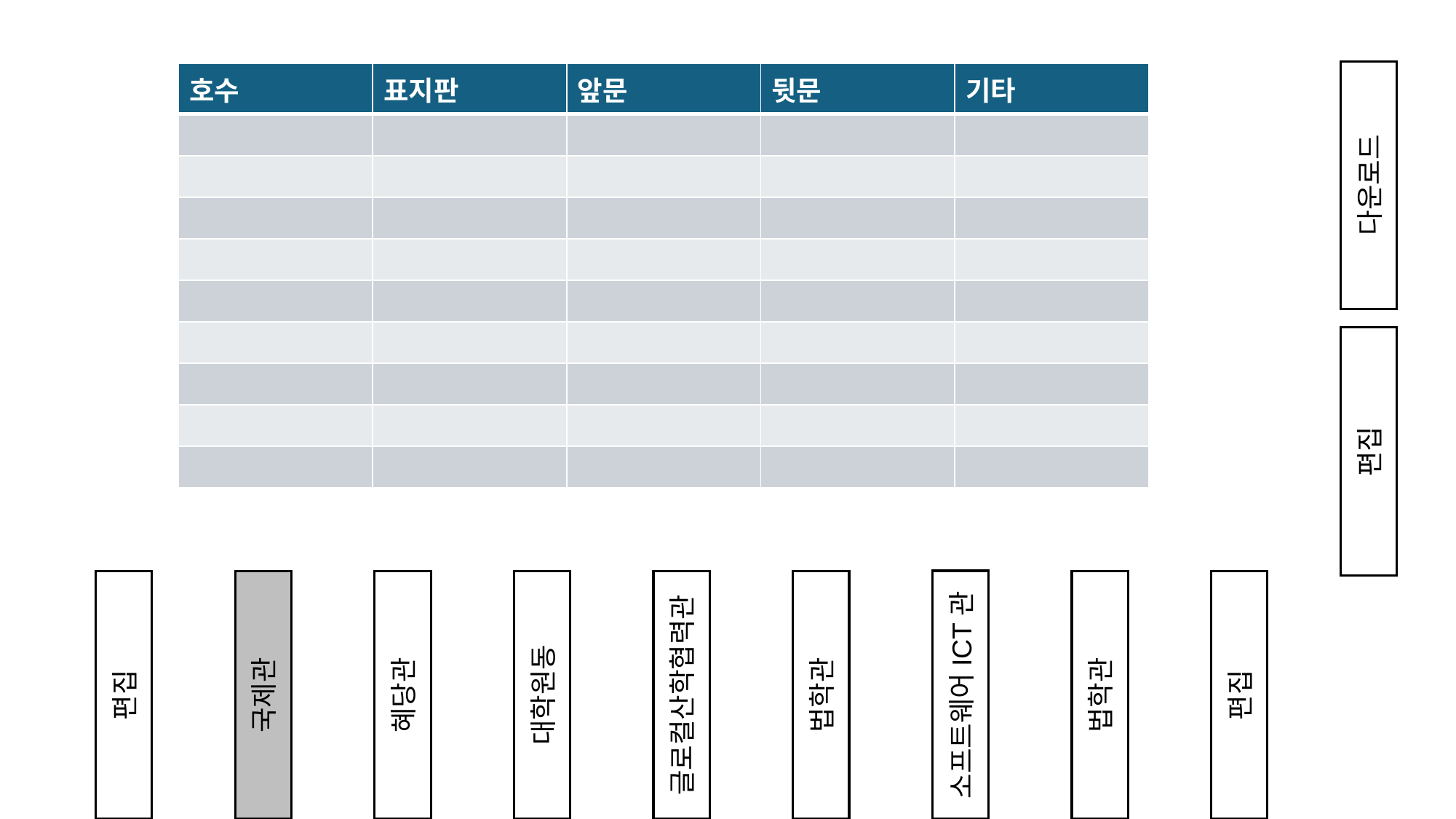

| 호수 | 표지판 | 앞문 | 뒷문 | 기타 |
| --- | --- | --- | --- | --- |
|  |  |  |  |  |
|  |  |  |  |  |
|  |  |  |  |  |
|  |  |  |  |  |
|  |  |  |  |  |
|  |  |  |  |  |
|  |  |  |  |  |
|  |  |  |  |  |
|  |  |  |  |  |
다운로드
편집
소프트웨어ICT관
국제관
편집
혜당관
대학원동
글로컬산학협력관
법학관
법학관
편집